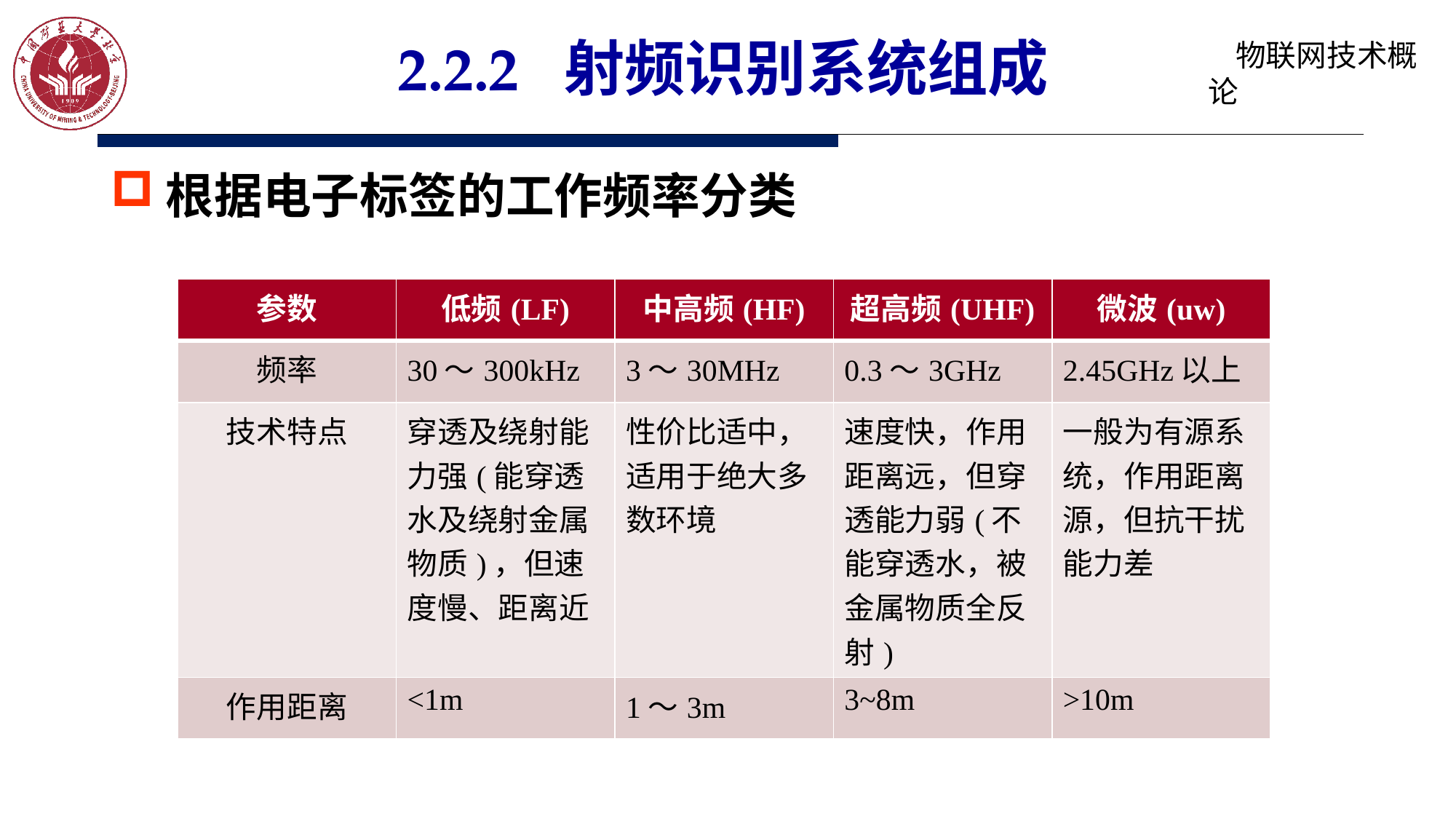

# 2.2.2  射频识别系统组成
根据电子标签的工作频率分类

| 参数 | 低频(LF) | 中高频(HF) | 超高频(UHF) | 微波(uw) |
| --- | --- | --- | --- | --- |
| 频率 | 30～300kHz | 3～30MHz | 0.3～3GHz | 2.45GHz以上 |
| 技术特点 | 穿透及绕射能力强(能穿透水及绕射金属物质)，但速度慢、距离近 | 性价比适中，适用于绝大多数环境 | 速度快，作用距离远，但穿透能力弱(不能穿透水，被金属物质全反射) | 一般为有源系统，作用距离源，但抗干扰能力差 |
| 作用距离 | <1m | 1～3m | 3~8m | >10m |